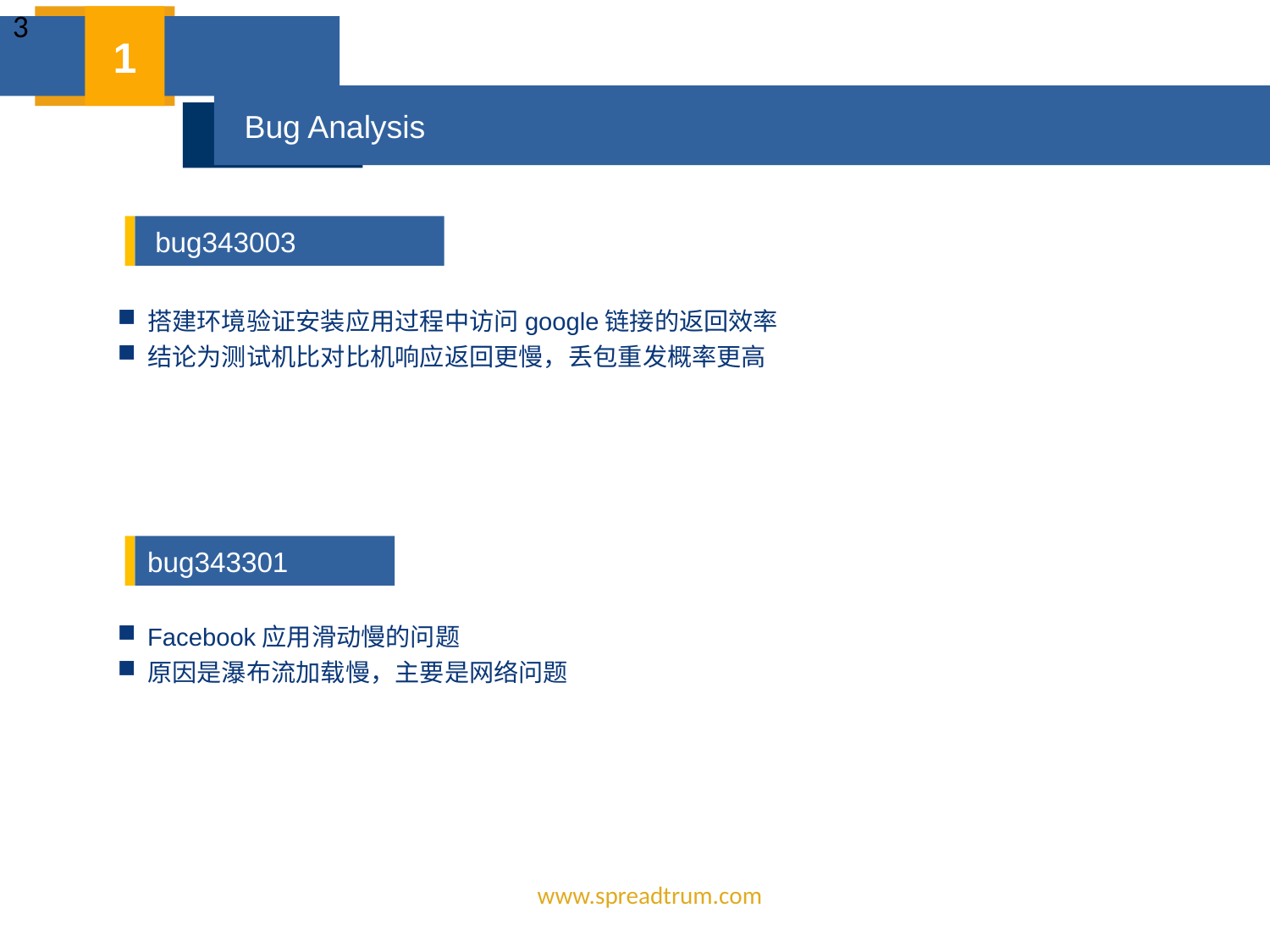

3

1

  Bug Analysis

 bug343003

搭建环境验证安装应用过程中访问google链接的返回效率
结论为测试机比对比机响应返回更慢，丢包重发概率更高

bug343301
Facebook应用滑动慢的问题
原因是瀑布流加载慢，主要是网络问题

www.spreadtrum.com